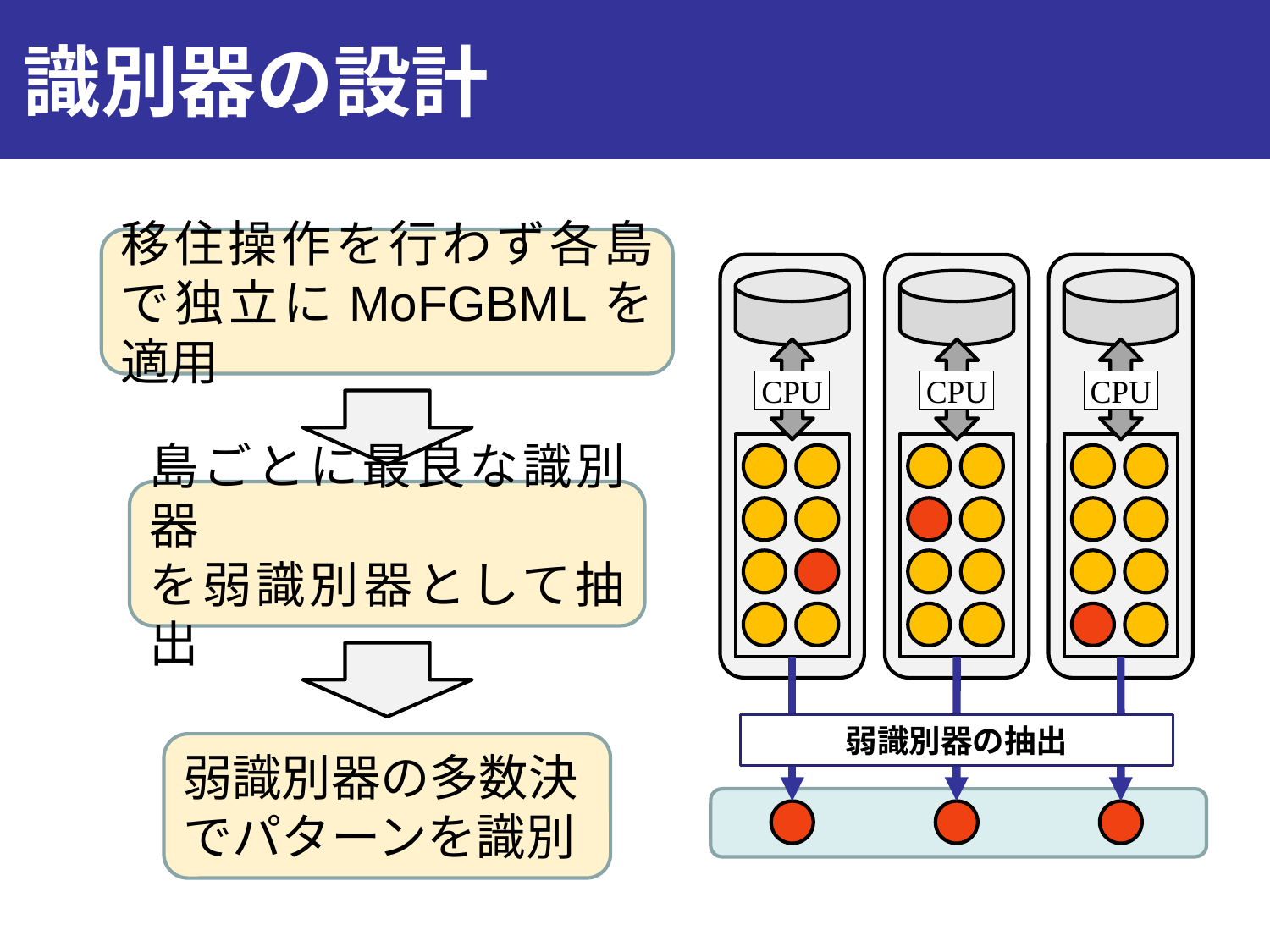

# 識別器の設計
移住操作を行わず各島で独立にMoFGBMLを適用

CPU
CPU
CPU

島ごとに最良な識別器
を弱識別器として抽出

弱識別器の抽出
弱識別器の多数決
でパターンを識別